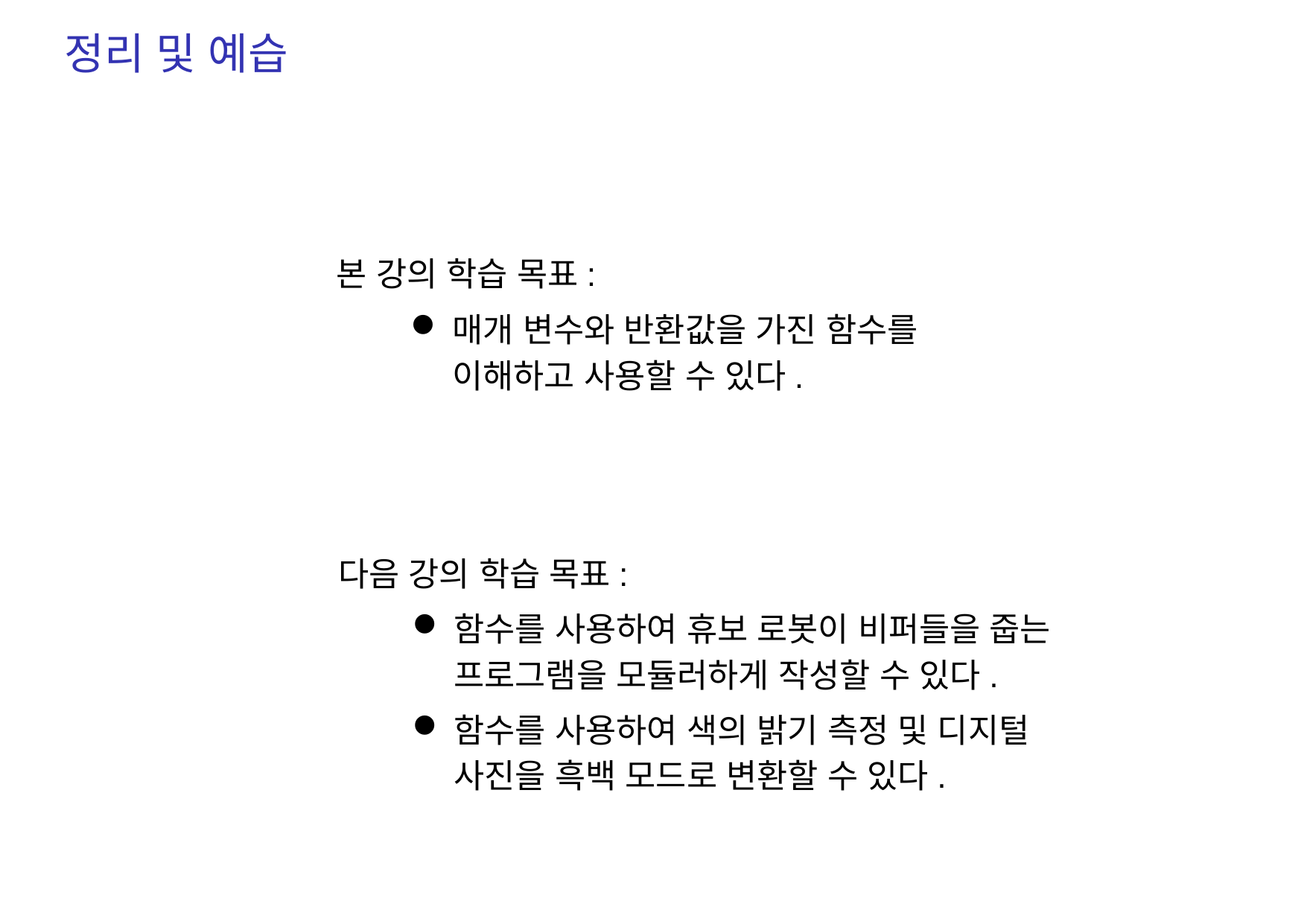

# 정리 및 예습
본 강의 학습 목표:
매개 변수와 반환값을 가진 함수를
이해하고 사용할 수 있다.
다음 강의 학습 목표:
함수를 사용하여 휴보 로봇이 비퍼들을 줍는 프로그램을 모듈러하게 작성할 수 있다.
함수를 사용하여 색의 밝기 측정 및 디지털 사진을 흑백 모드로 변환할 수 있다.